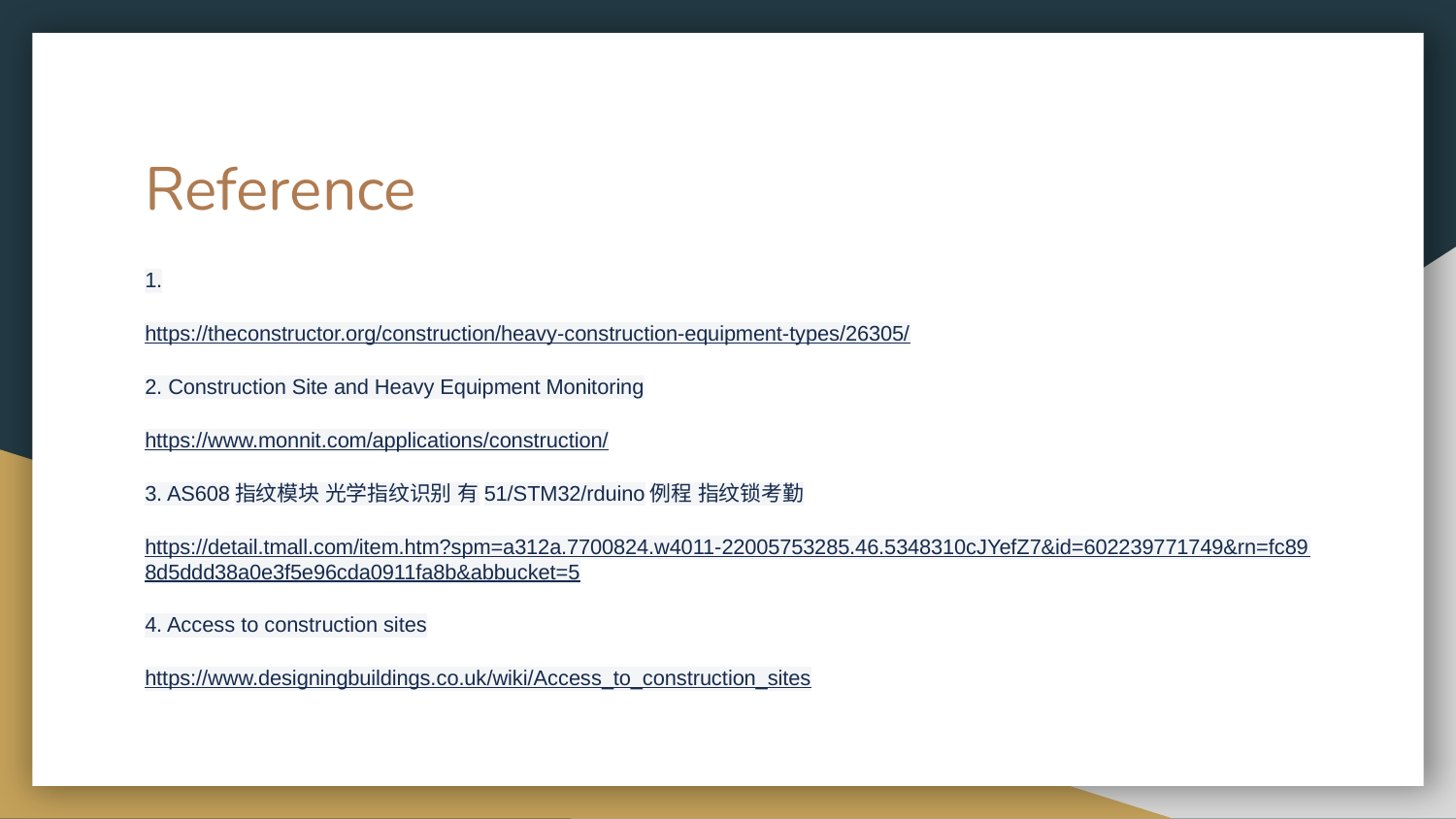

# Reference
1.
https://theconstructor.org/construction/heavy-construction-equipment-types/26305/
2. Construction Site and Heavy Equipment Monitoring
https://www.monnit.com/applications/construction/
3. AS608指纹模块 光学指纹识别 有51/STM32/rduino例程 指纹锁考勤
https://detail.tmall.com/item.htm?spm=a312a.7700824.w4011-22005753285.46.5348310cJYefZ7&id=602239771749&rn=fc898d5ddd38a0e3f5e96cda0911fa8b&abbucket=5
4. Access to construction sites
https://www.designingbuildings.co.uk/wiki/Access_to_construction_sites